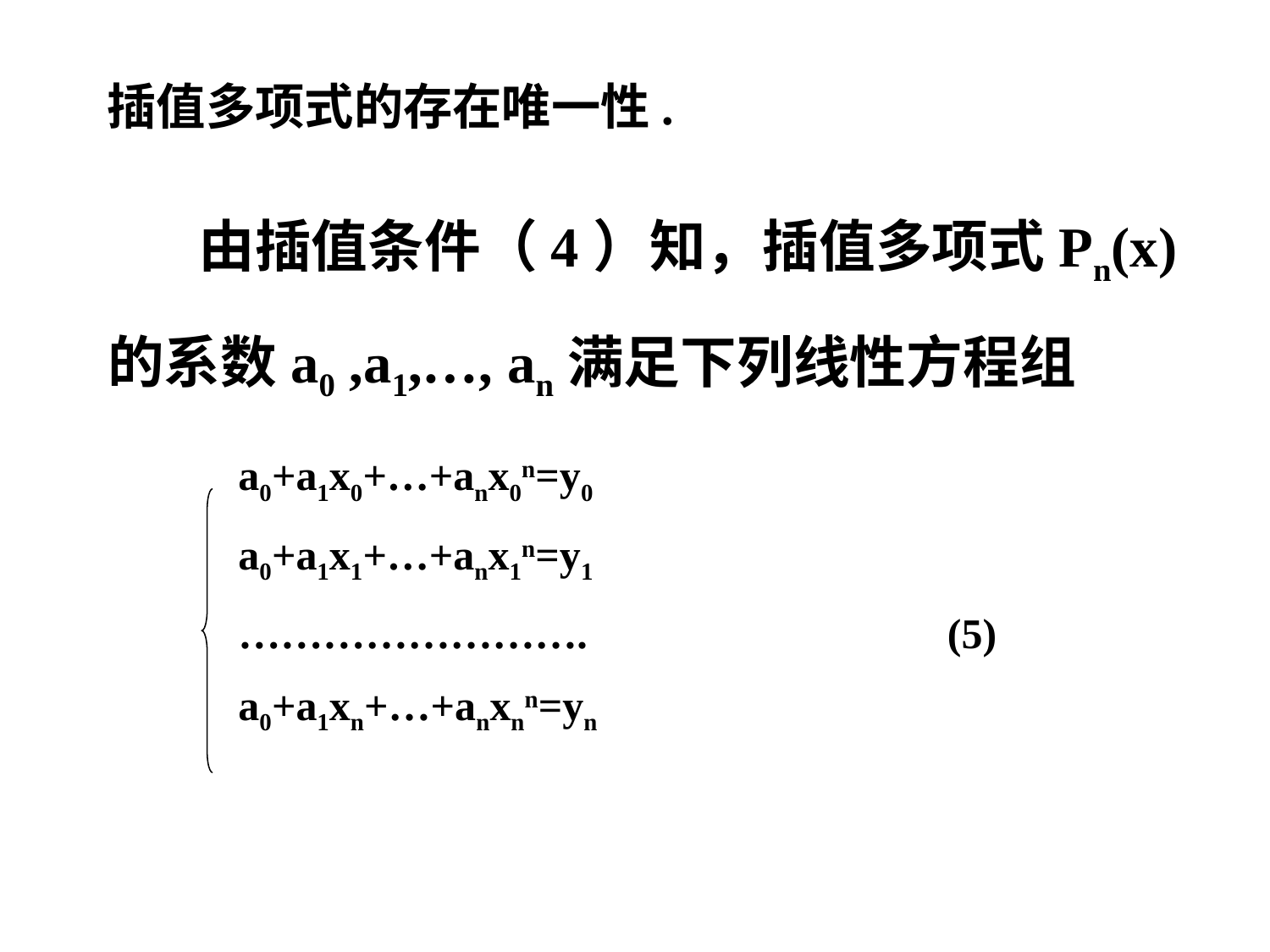

插值多项式的存在唯一性.
      由插值条件（4）知，插值多项式Pn(x)的系数a0 ,a1,…, an满足下列线性方程组
	a0+a1x0+…+anx0n=y0
	a0+a1x1+…+anx1n=y1
	…………………….                                  (5)
	a0+a1xn+…+anxnn=yn